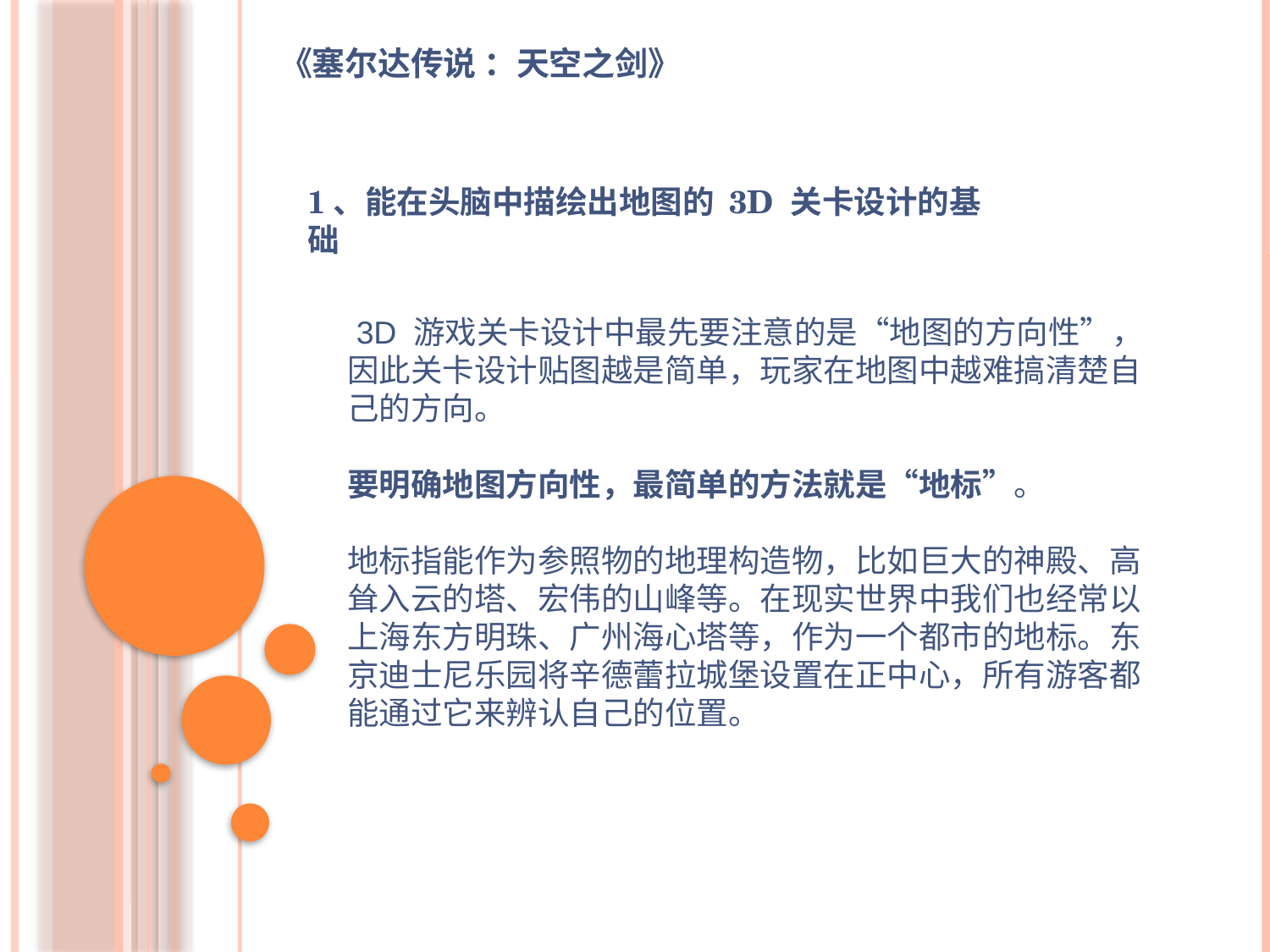

# 《塞尔达传说 ：天空之剑》
1、能在头脑中描绘出地图的 3D 关卡设计的基础
 3D 游戏关卡设计中最先要注意的是“地图的方向性”，因此关卡设计贴图越是简单，玩家在地图中越难搞清楚自己的方向。

要明确地图方向性，最简单的方法就是“地标”。

地标指能作为参照物的地理构造物，比如巨大的神殿、高耸入云的塔、宏伟的山峰等。在现实世界中我们也经常以上海东方明珠、广州海心塔等，作为一个都市的地标。东京迪士尼乐园将辛德蕾拉城堡设置在正中心，所有游客都能通过它来辨认自己的位置。